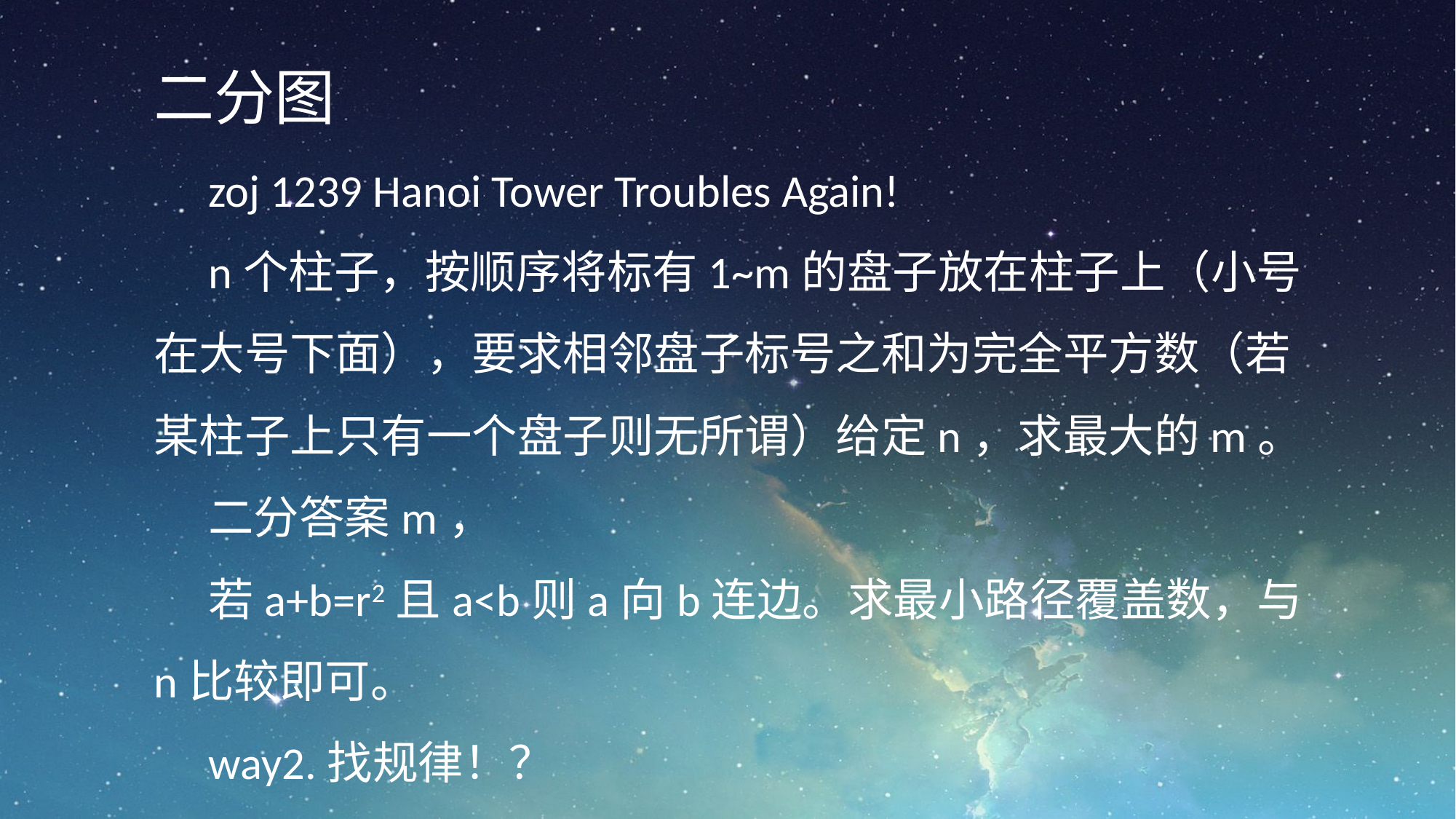

二分图
zoj 1239 Hanoi Tower Troubles Again!
n个柱子，按顺序将标有1~m的盘子放在柱子上（小号在大号下面），要求相邻盘子标号之和为完全平方数（若某柱子上只有一个盘子则无所谓）给定n，求最大的m。
二分答案m，
若a+b=r2且a<b则a向b连边。求最小路径覆盖数，与n比较即可。
way2.找规律！？